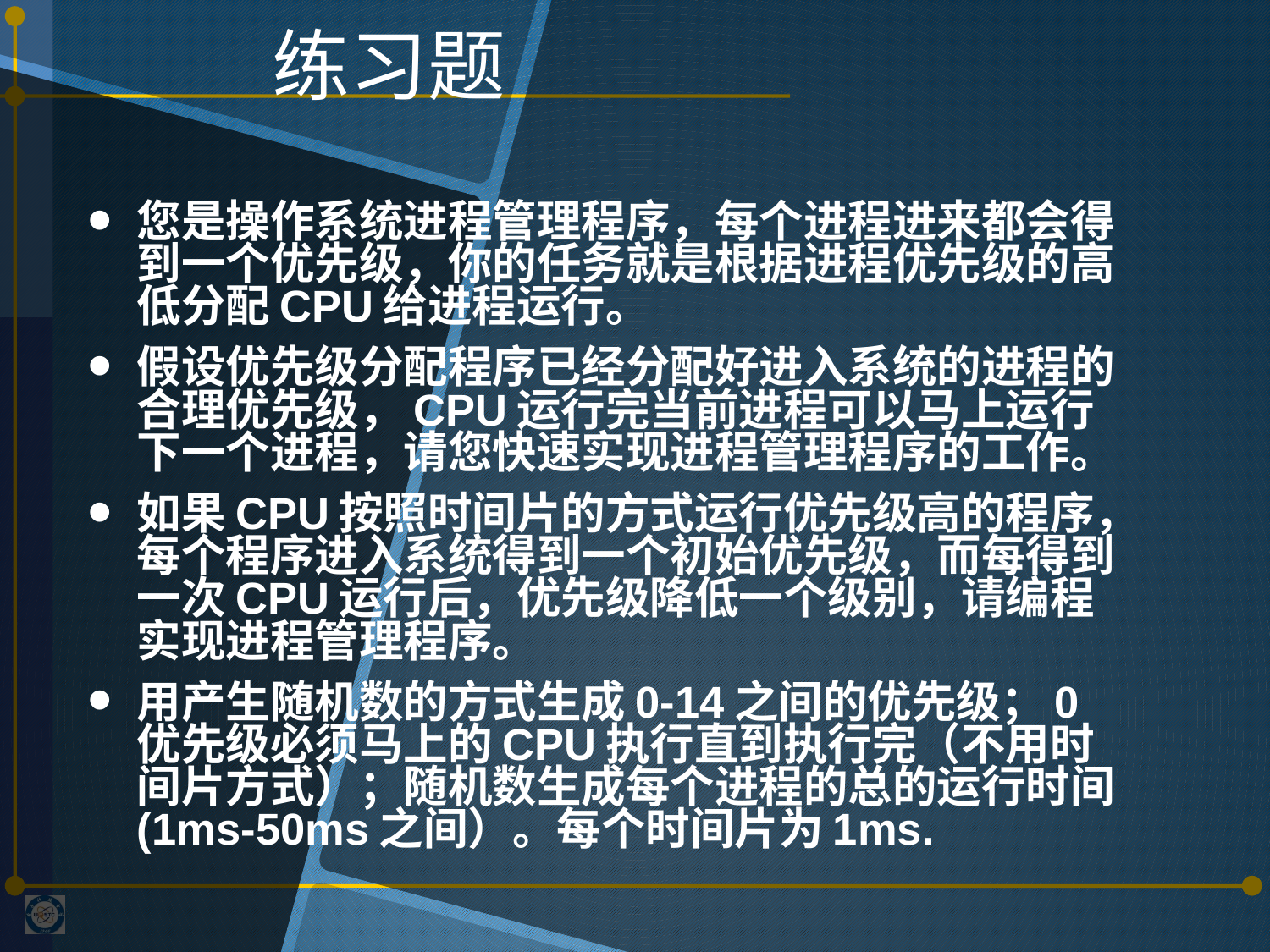

# 练习题
您是操作系统进程管理程序，每个进程进来都会得到一个优先级，你的任务就是根据进程优先级的高低分配CPU给进程运行。
假设优先级分配程序已经分配好进入系统的进程的合理优先级，CPU运行完当前进程可以马上运行下一个进程，请您快速实现进程管理程序的工作。
如果CPU按照时间片的方式运行优先级高的程序，每个程序进入系统得到一个初始优先级，而每得到一次CPU运行后，优先级降低一个级别，请编程实现进程管理程序。
用产生随机数的方式生成0-14之间的优先级；0优先级必须马上的CPU执行直到执行完（不用时间片方式）；随机数生成每个进程的总的运行时间(1ms-50ms之间）。每个时间片为1ms.